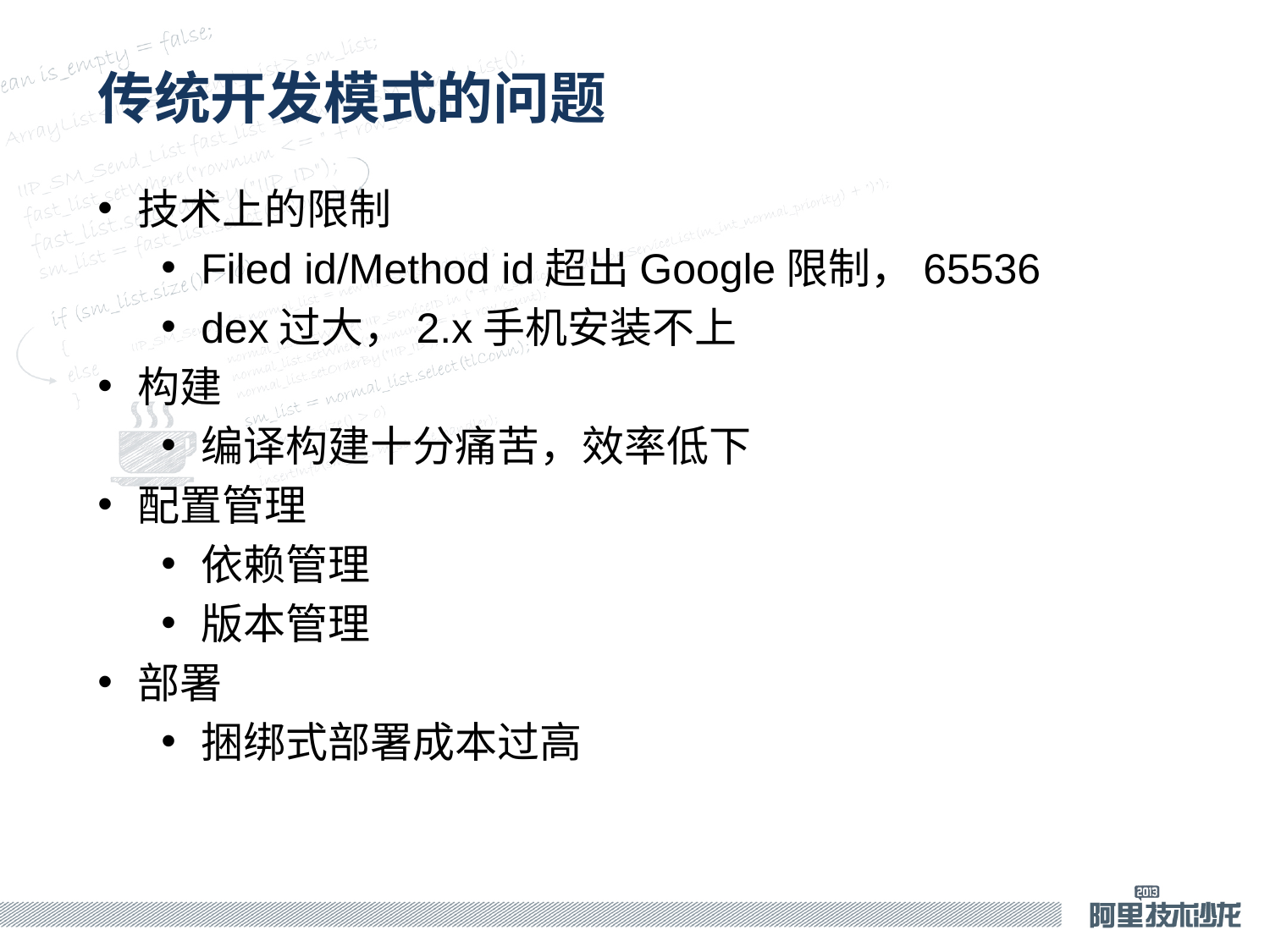

# 传统开发模式的问题
技术上的限制
Filed id/Method id超出Google限制，65536
dex过大，2.x手机安装不上
构建
编译构建十分痛苦，效率低下
配置管理
依赖管理
版本管理
部署
捆绑式部署成本过高